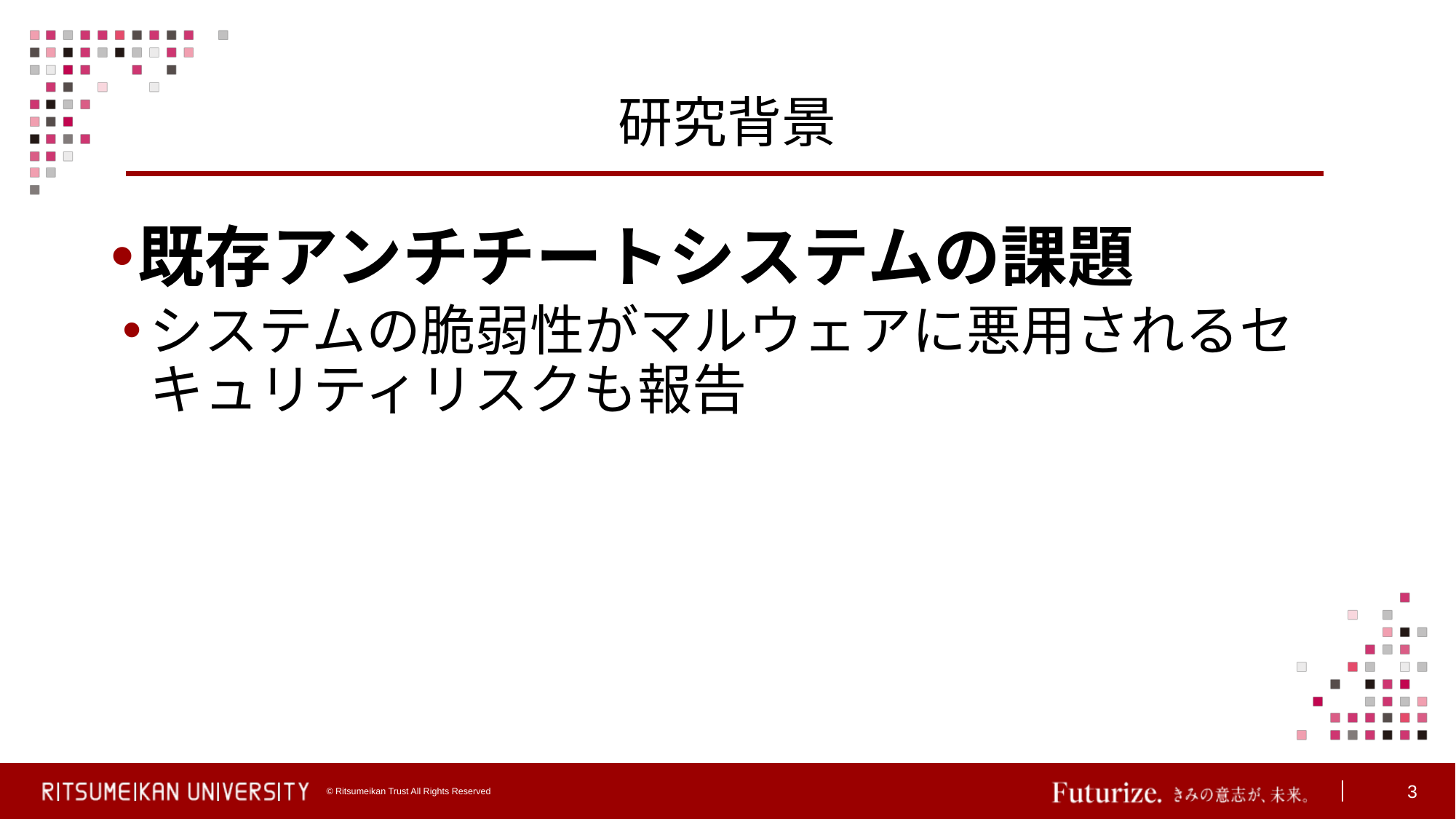

# 研究背景
既存アンチチートシステムの課題
システムの脆弱性がマルウェアに悪用されるセキュリティリスクも報告